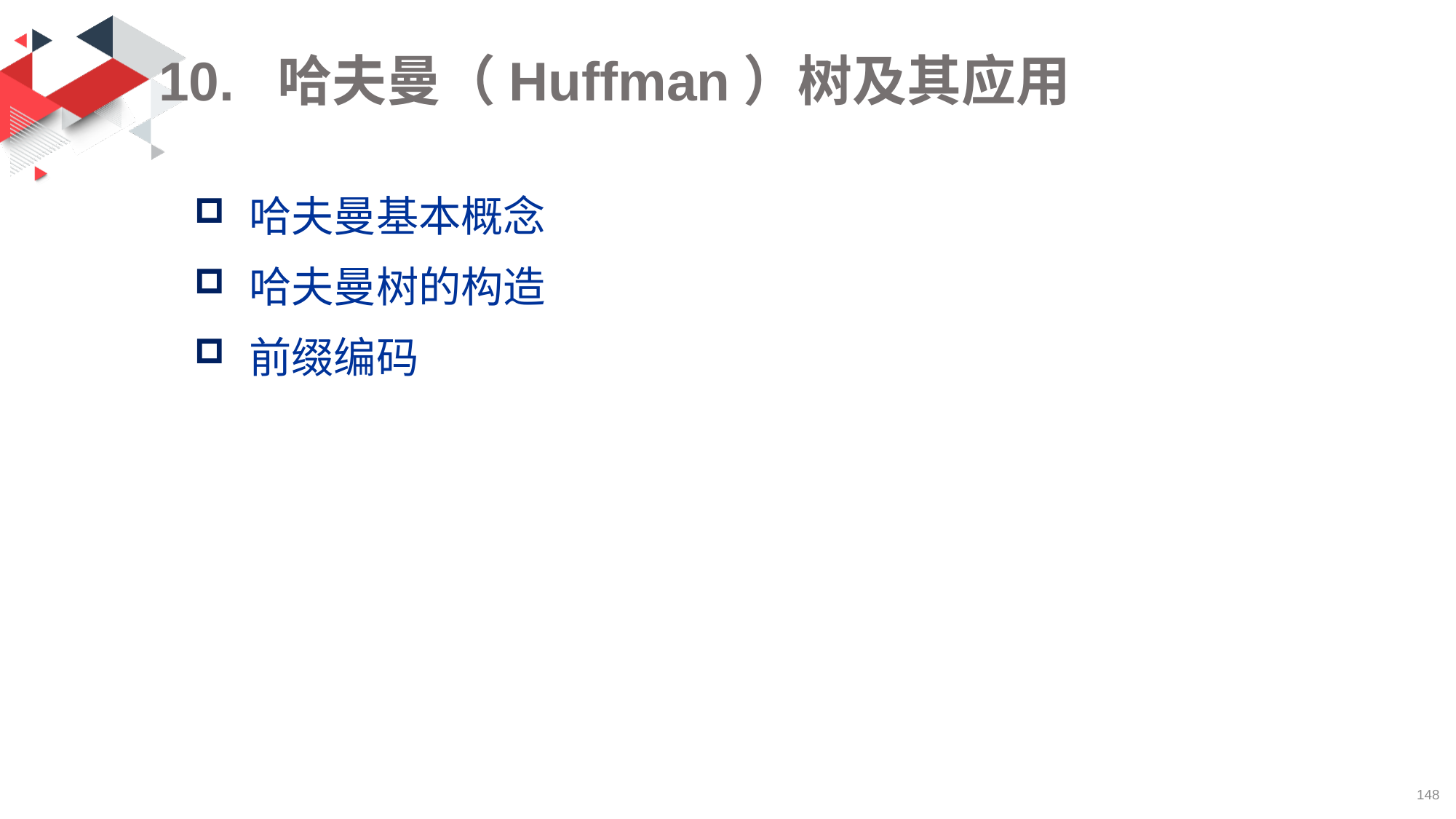

# 10.  哈夫曼（Huffman）树及其应用
哈夫曼基本概念
哈夫曼树的构造
前缀编码

148